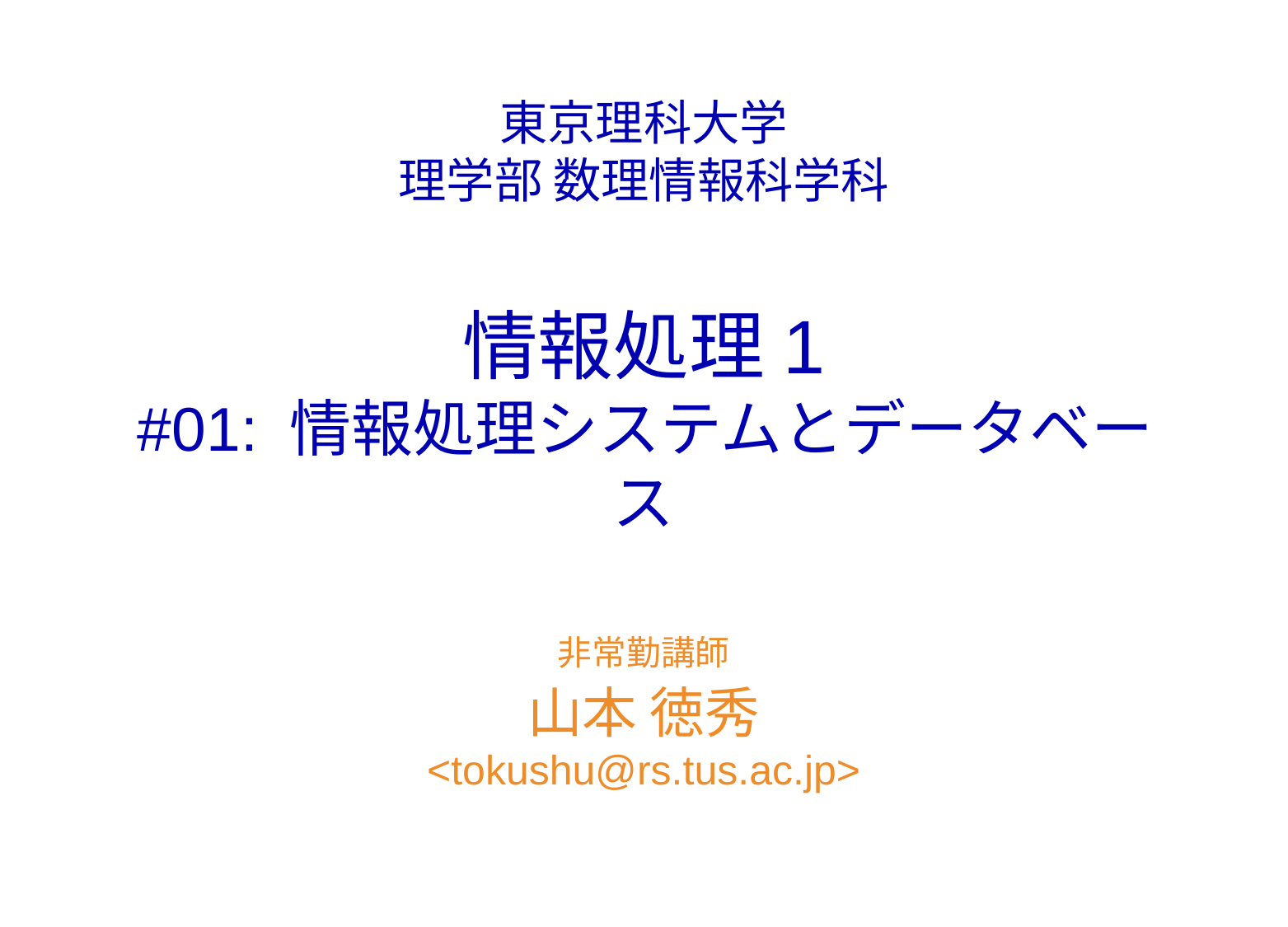

# 東京理科大学 理学部 数理情報科学科 情報処理1 #01: 情報処理システムとデータベース
非常勤講師
山本 徳秀
<tokushu@rs.tus.ac.jp>